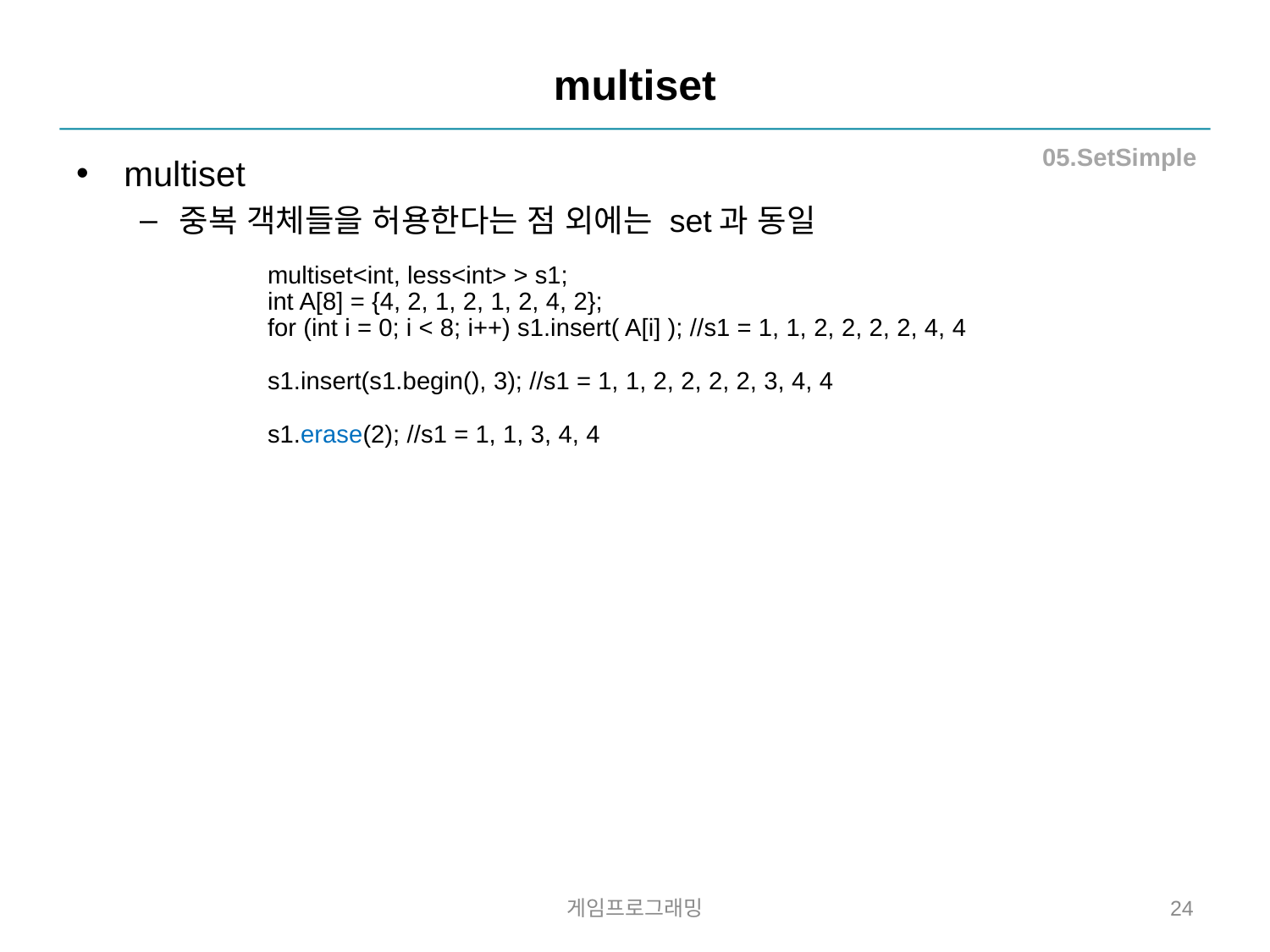

# multiset
05.SetSimple
multiset
중복 객체들을 허용한다는 점 외에는 set과 동일
multiset<int, less<int> > s1;
int A[8] = {4, 2, 1, 2, 1, 2, 4, 2};
for (int i = 0; i < 8; i++) s1.insert( A[i] ); //s1 = 1, 1, 2, 2, 2, 2, 4, 4

s1.insert(s1.begin(), 3); //s1 = 1, 1, 2, 2, 2, 2, 3, 4, 4

s1.erase(2); //s1 = 1, 1, 3, 4, 4
게임프로그래밍
24